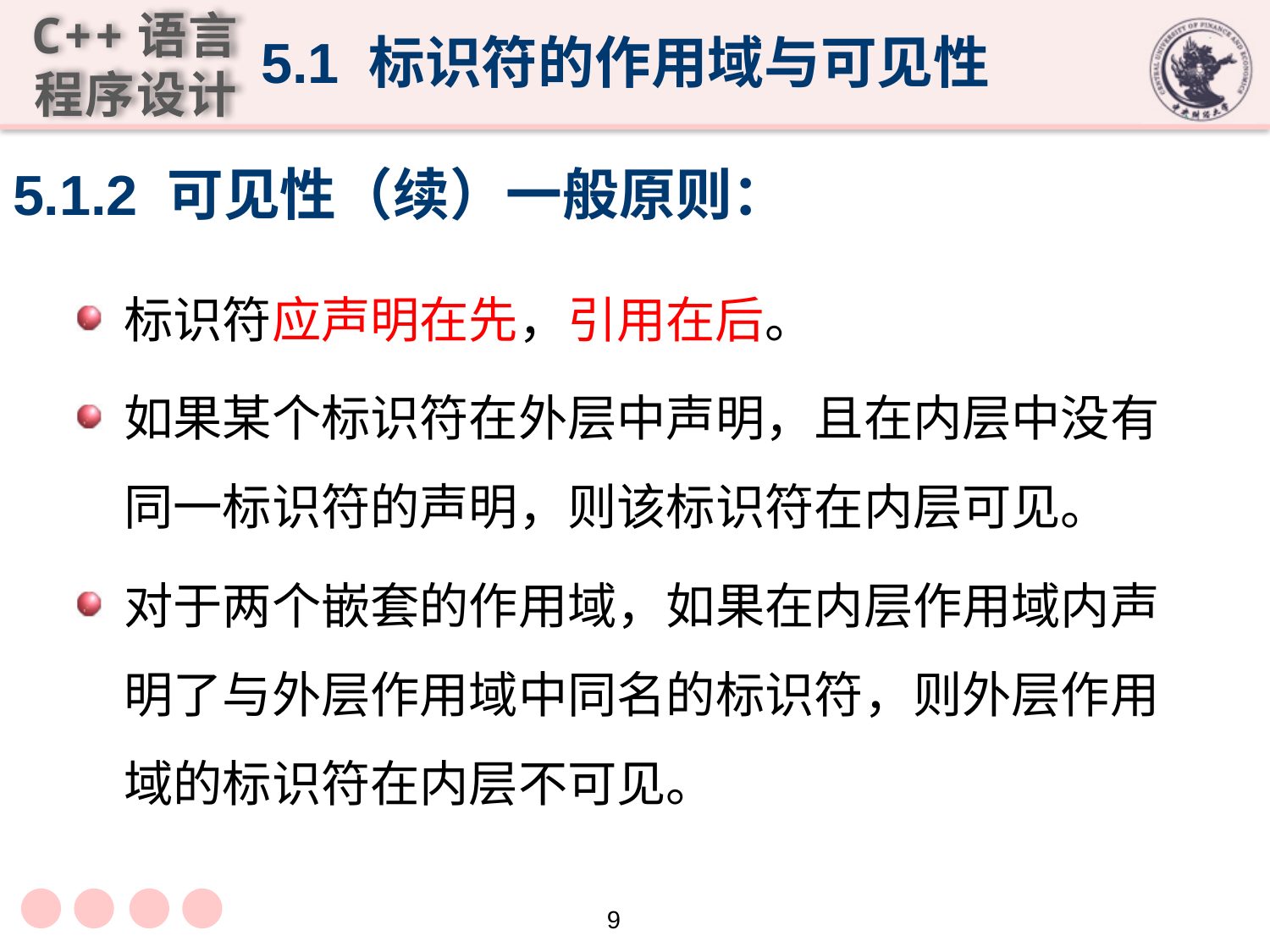

5.1 标识符的作用域与可见性
# 5.1.2 可见性（续）一般原则：
标识符应声明在先，引用在后。
如果某个标识符在外层中声明，且在内层中没有同一标识符的声明，则该标识符在内层可见。
对于两个嵌套的作用域，如果在内层作用域内声明了与外层作用域中同名的标识符，则外层作用域的标识符在内层不可见。
9